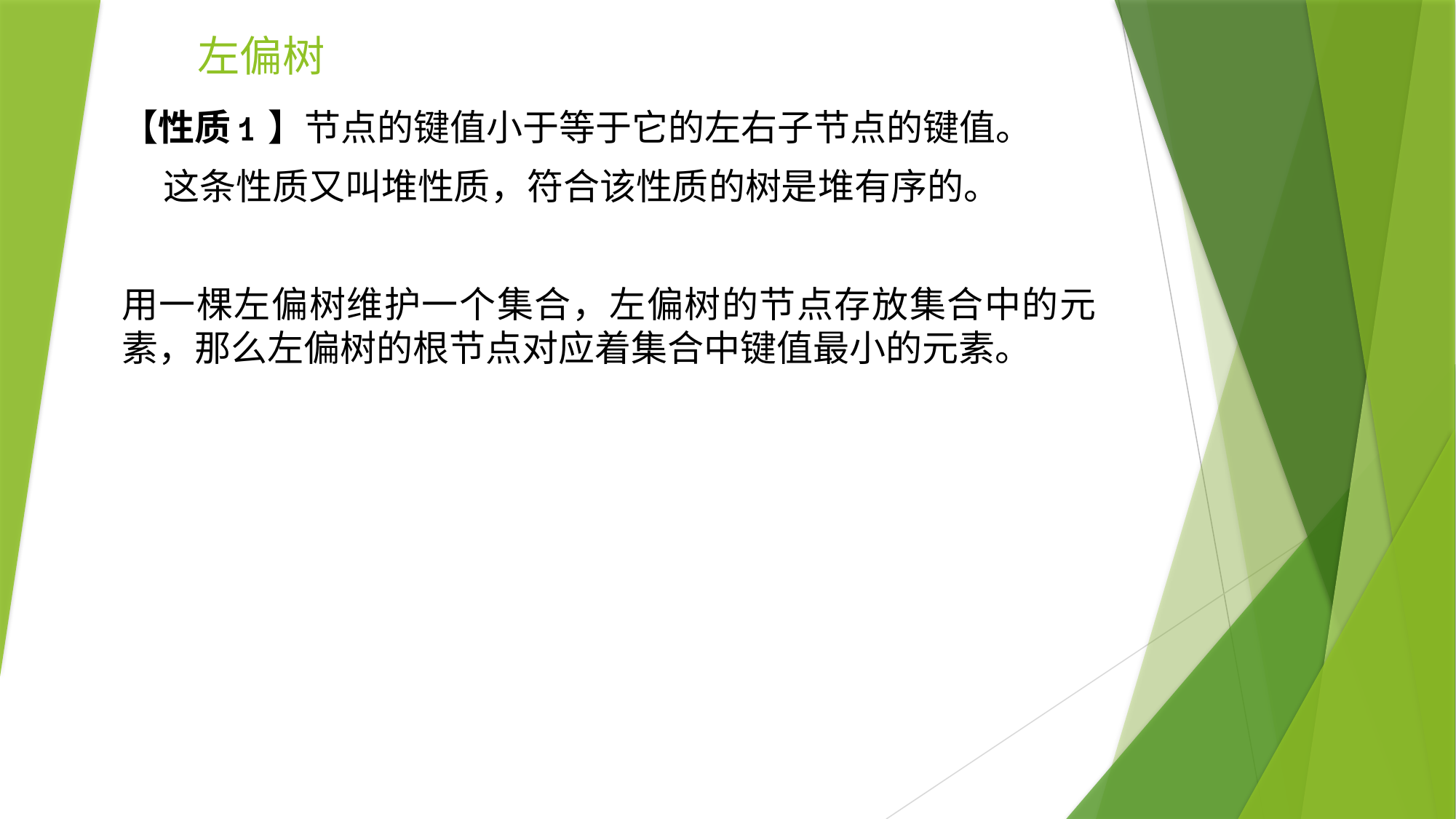

# 左偏树
【性质1】节点的键值小于等于它的左右子节点的键值。
    这条性质又叫堆性质，符合该性质的树是堆有序的。

用一棵左偏树维护一个集合，左偏树的节点存放集合中的元素，那么左偏树的根节点对应着集合中键值最小的元素。